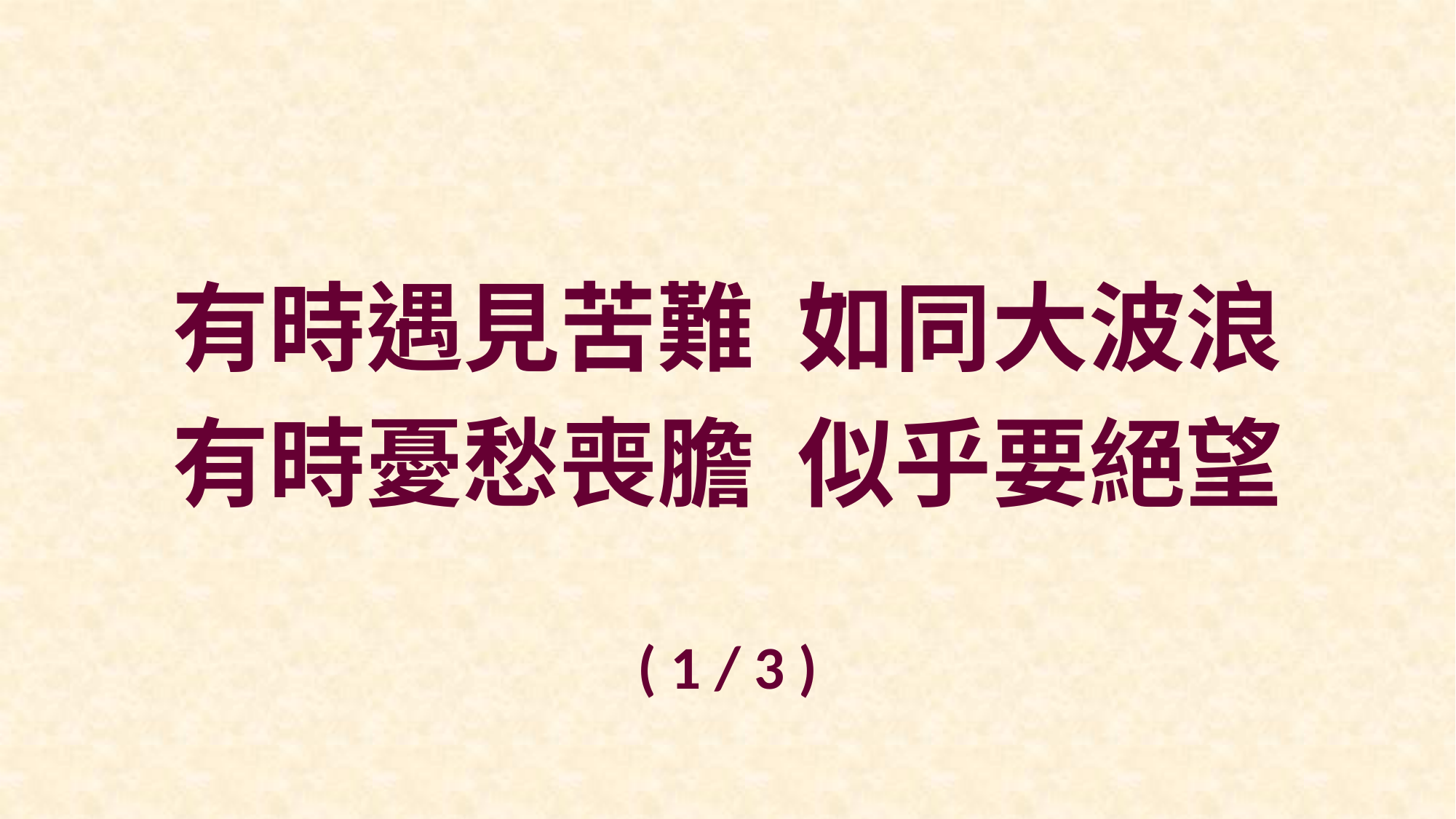

有時遇見苦難  如同大波浪
有時憂愁喪膽  似乎要絕望
( 1 / 3 )